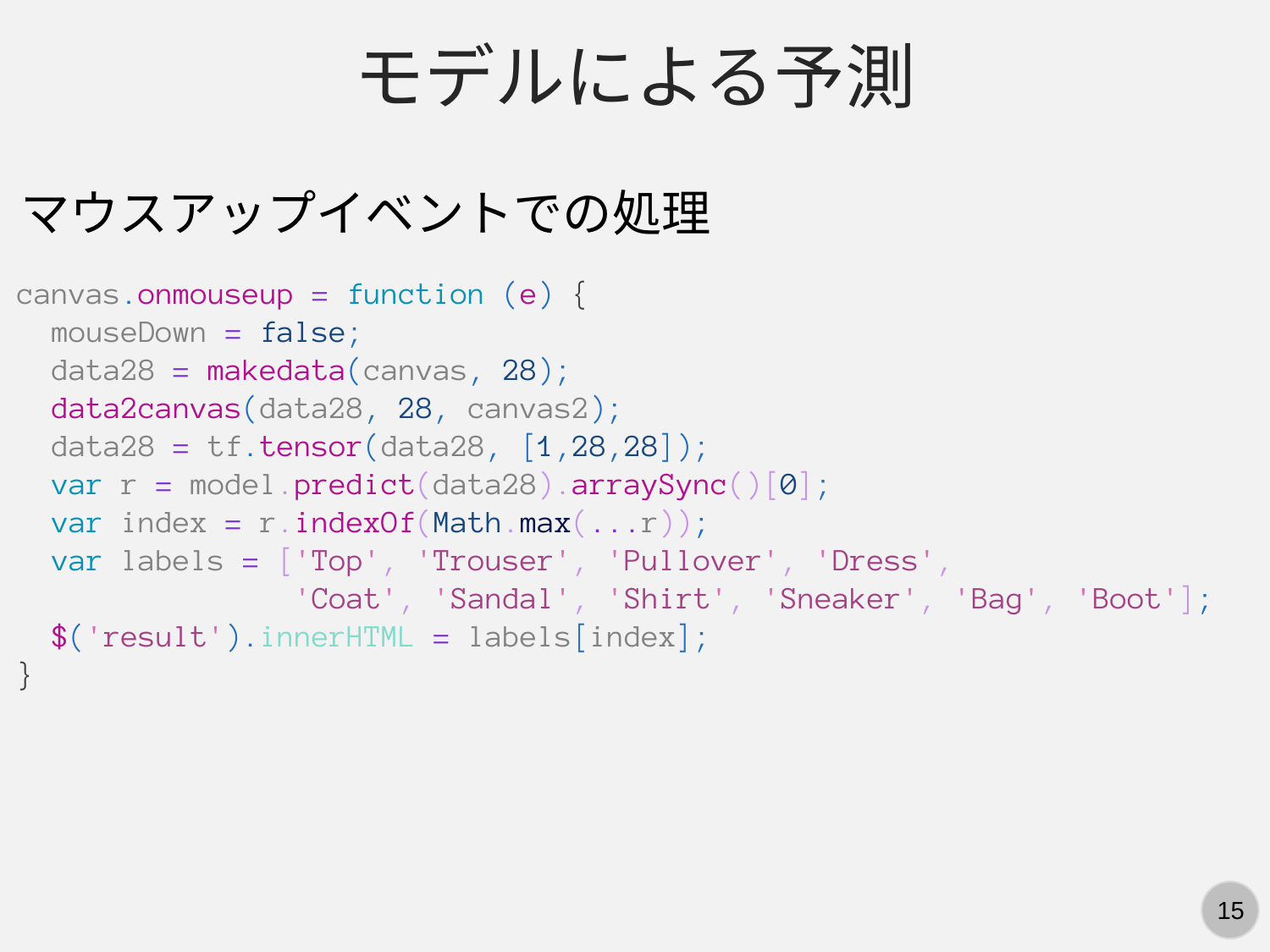

モデルによる予測
マウスアップイベントでの処理
canvas.onmouseup = function (e) {
  mouseDown = false;
  data28 = makedata(canvas, 28);
  data2canvas(data28, 28, canvas2);
  data28 = tf.tensor(data28, [1,28,28]);
  var r = model.predict(data28).arraySync()[0];
  var index = r.indexOf(Math.max(...r));
  var labels = ['Top', 'Trouser', 'Pullover', 'Dress',
                'Coat', 'Sandal', 'Shirt', 'Sneaker', 'Bag', 'Boot'];
  $('result').innerHTML = labels[index];
}